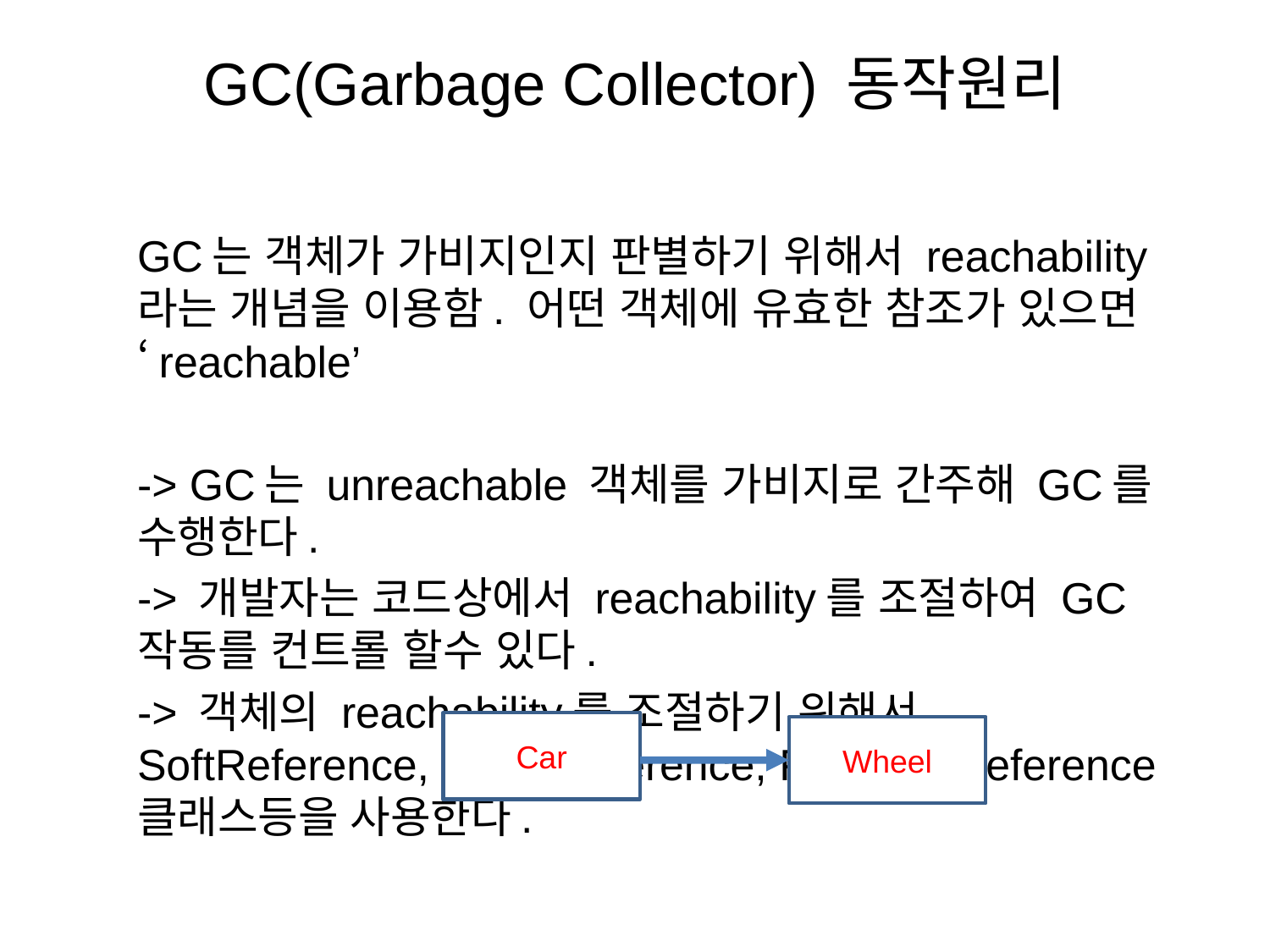

# GC(Garbage Collector) 동작원리
GC는 객체가 가비지인지 판별하기 위해서 reachability라는 개념을 이용함. 어떤 객체에 유효한 참조가 있으면 ‘reachable’

-> GC는 unreachable 객체를 가비지로 간주해 GC를 수행한다.
-> 개발자는 코드상에서 reachability를 조절하여 GC작동를 컨트롤 할수 있다.
-> 객체의 reachability를 조절하기 위해서 SoftReference, WeakReference, PhantomReference 클래스등을 사용한다.

Car
Wheel